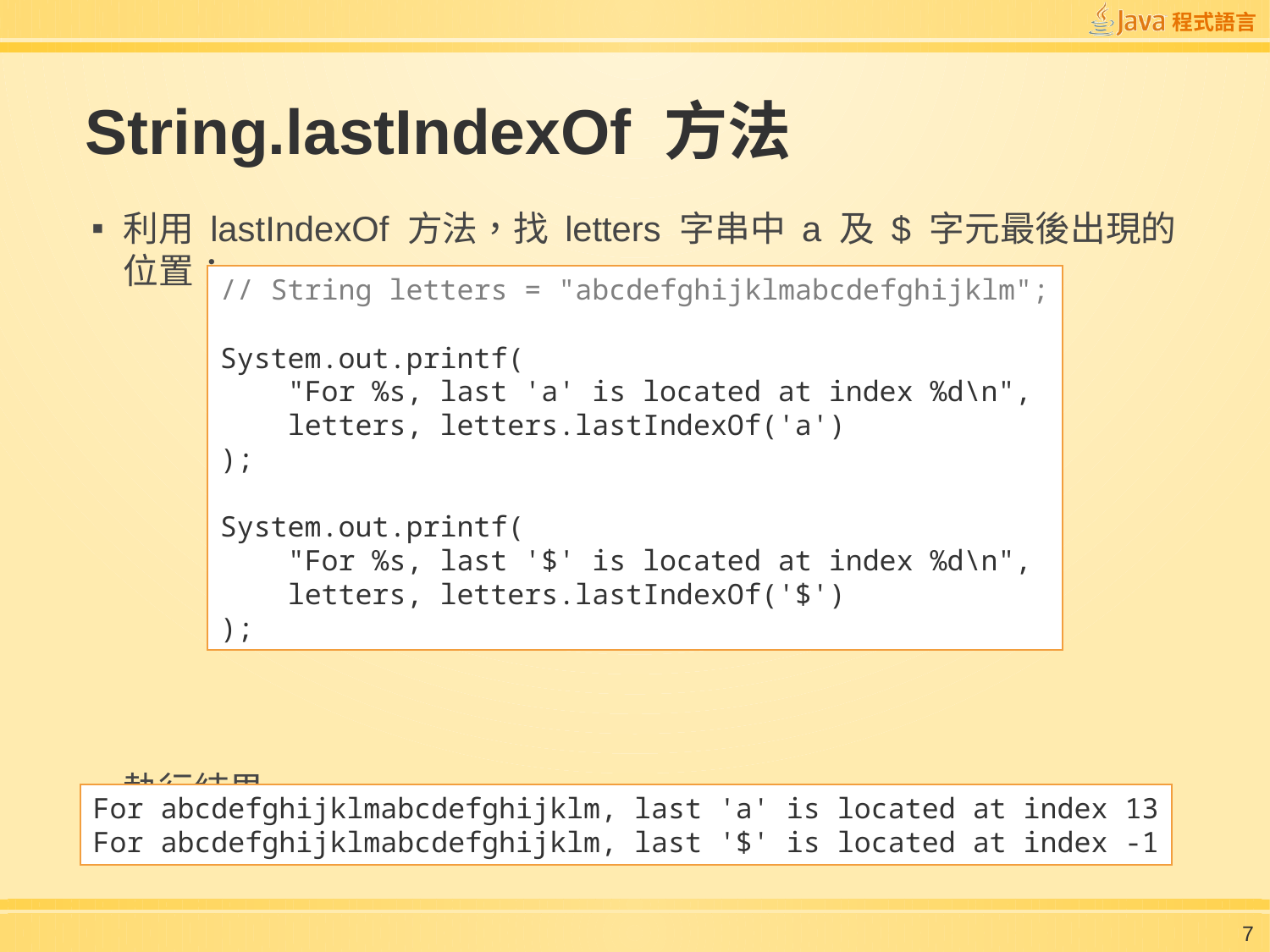

# String.lastIndexOf 方法
利用 lastIndexOf 方法，找 letters 字串中 a 及 $ 字元最後出現的位置：

執行結果

// String letters = "abcdefghijklmabcdefghijklm";

System.out.printf(
    "For %s, last 'a' is located at index %d\n",
    letters, letters.lastIndexOf('a')
);

System.out.printf(
    "For %s, last '$' is located at index %d\n",
    letters, letters.lastIndexOf('$')
);
For abcdefghijklmabcdefghijklm, last 'a' is located at index 13
For abcdefghijklmabcdefghijklm, last '$' is located at index -1
7